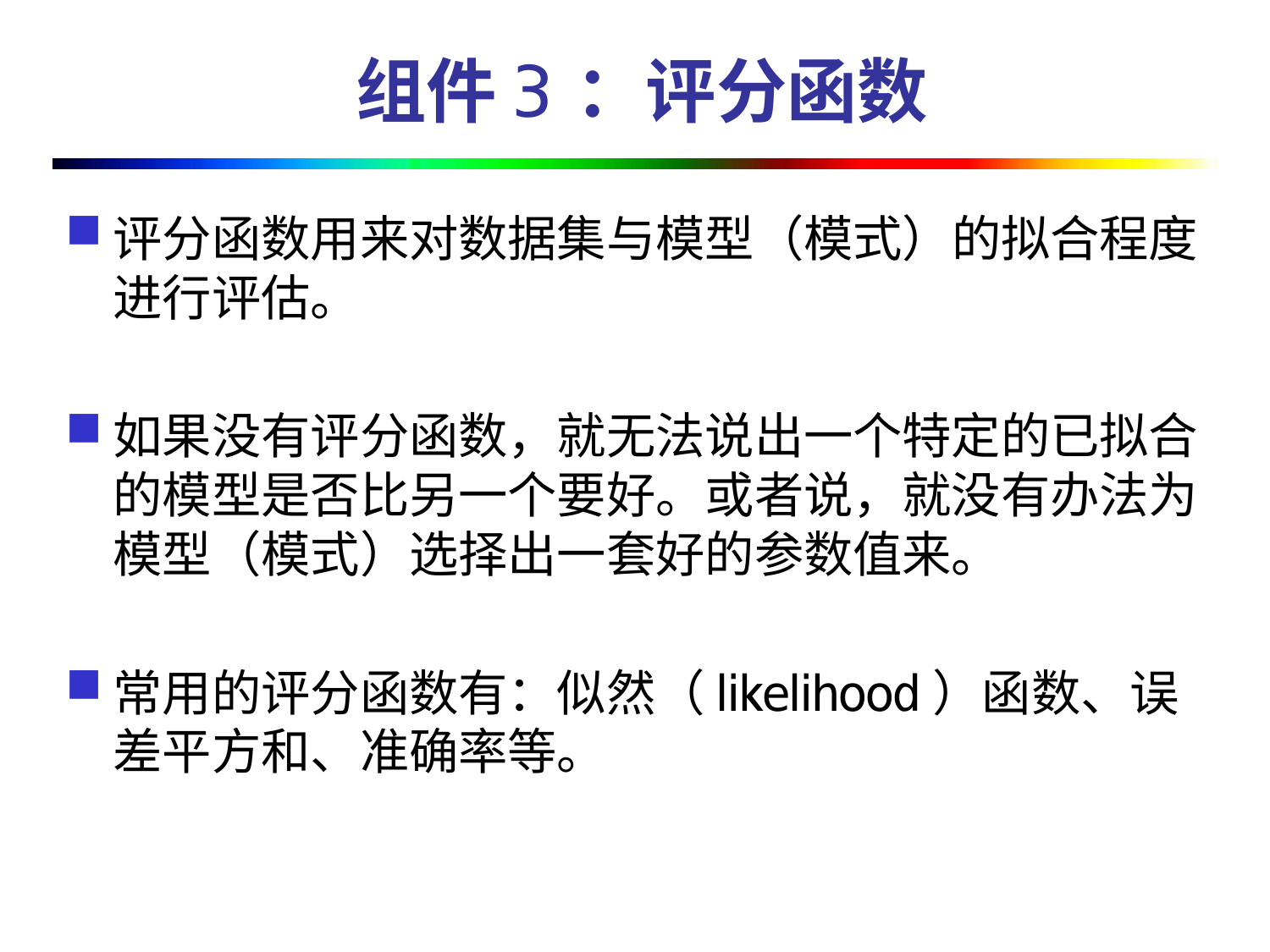

# 组件3：评分函数
评分函数用来对数据集与模型（模式）的拟合程度进行评估。

如果没有评分函数，就无法说出一个特定的已拟合的模型是否比另一个要好。或者说，就没有办法为模型（模式）选择出一套好的参数值来。

常用的评分函数有：似然（likelihood）函数、误差平方和、准确率等。